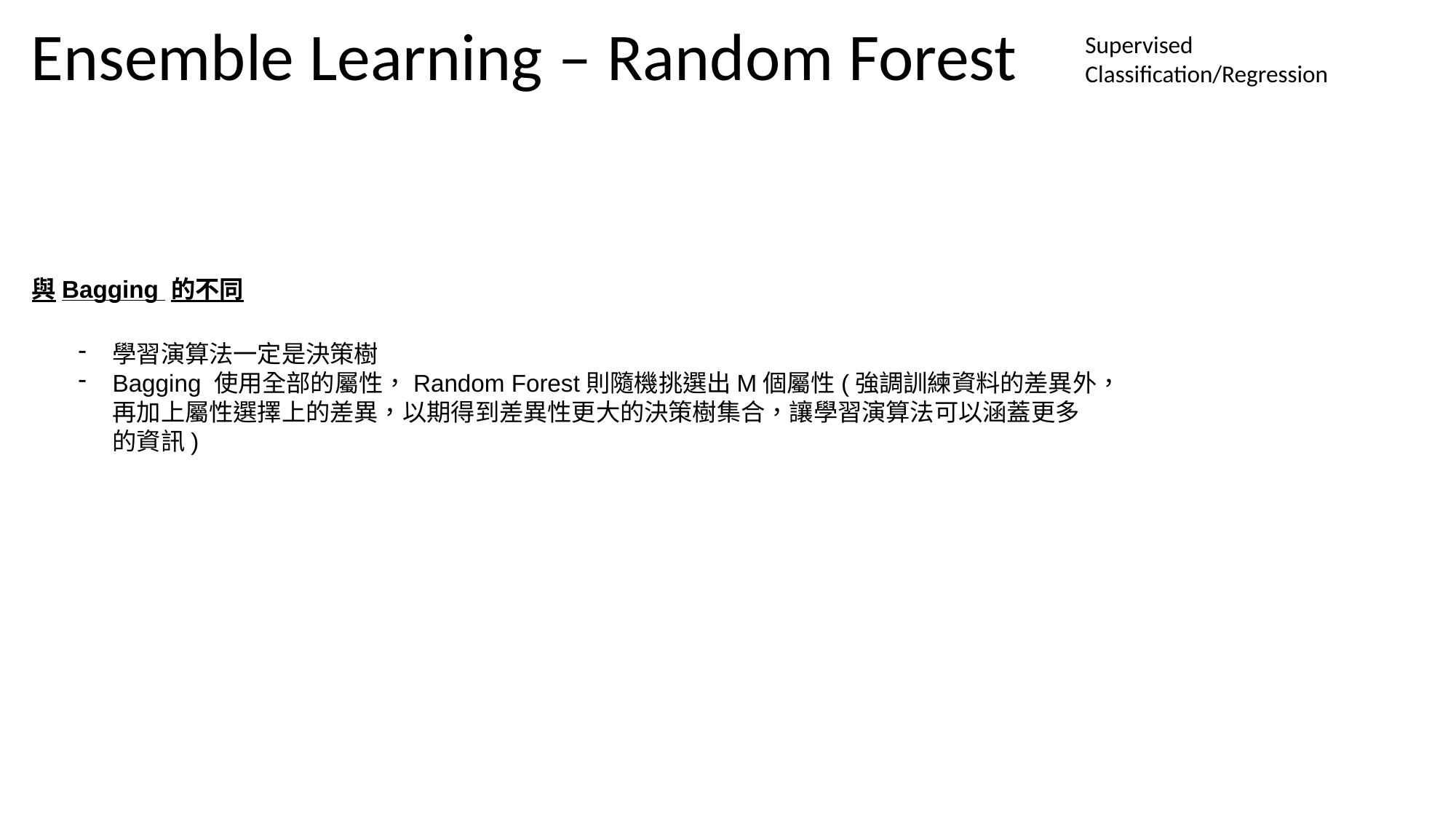

# Ensemble Learning – Random Forest
Supervised
Classification/Regression
與Bagging 的不同
學習演算法一定是決策樹
Bagging 使用全部的屬性，Random Forest則隨機挑選出M個屬性(強調訓練資料的差異外，再加上屬性選擇上的差異，以期得到差異性更大的決策樹集合，讓學習演算法可以涵蓋更多的資訊)